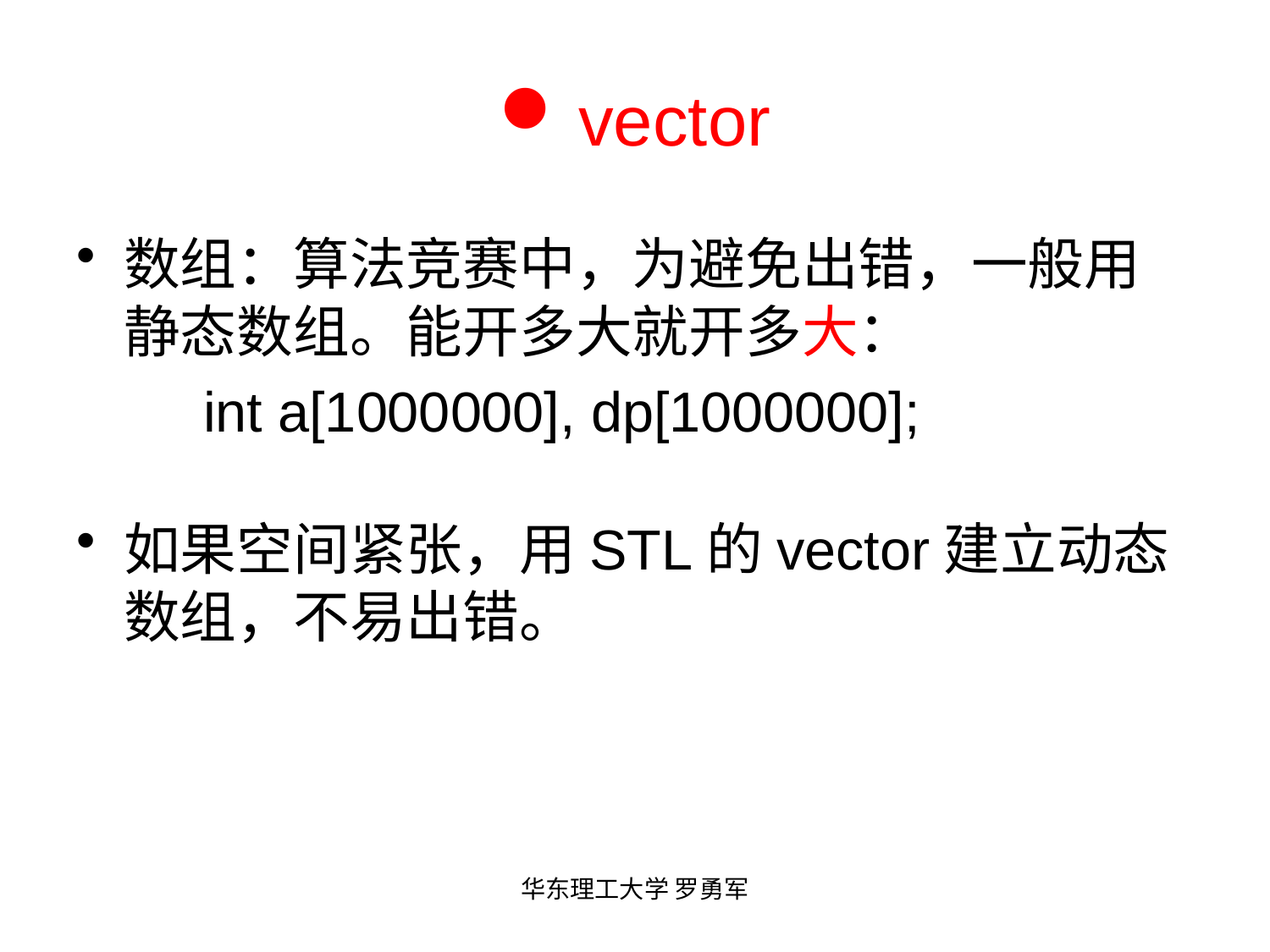

# vector
数组：算法竞赛中，为避免出错，一般用静态数组。能开多大就开多大：
int a[1000000], dp[1000000];

如果空间紧张，用STL的vector建立动态数组，不易出错。
华东理工大学 罗勇军